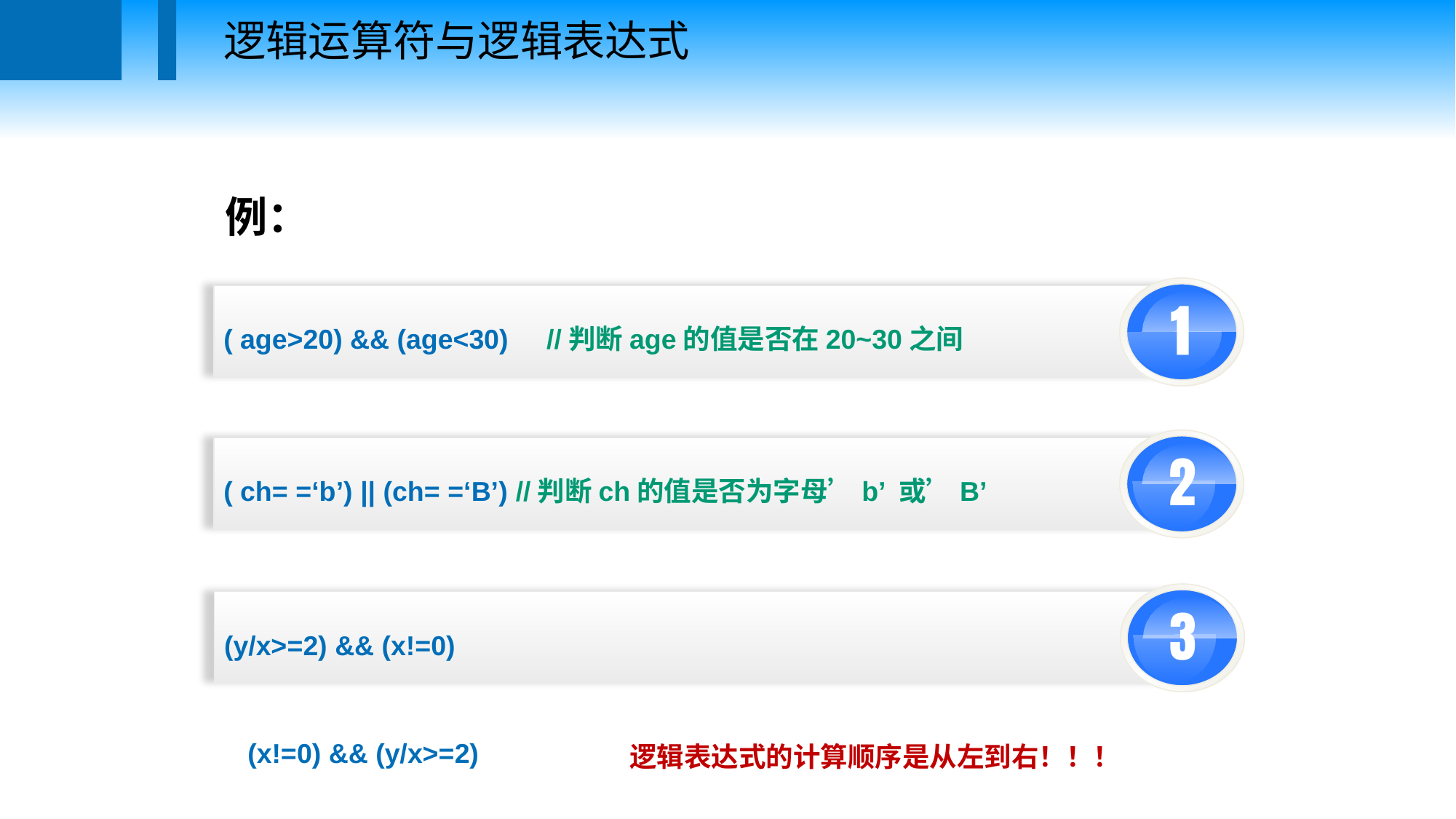

逻辑运算符与逻辑表达式
例：

1

单击此处添加段落文字内容

( age>20) && (age<30)     //判断age的值是否在20~30之间

2

单击此处添加段落文字内容

( ch= =‘b’) || (ch= =‘B’) //判断ch的值是否为字母’b’ 或’B’

3

单击此处添加段落文字内容

(y/x>=2) && (x!=0)
(x!=0) && (y/x>=2)
逻辑表达式的计算顺序是从左到右！！！